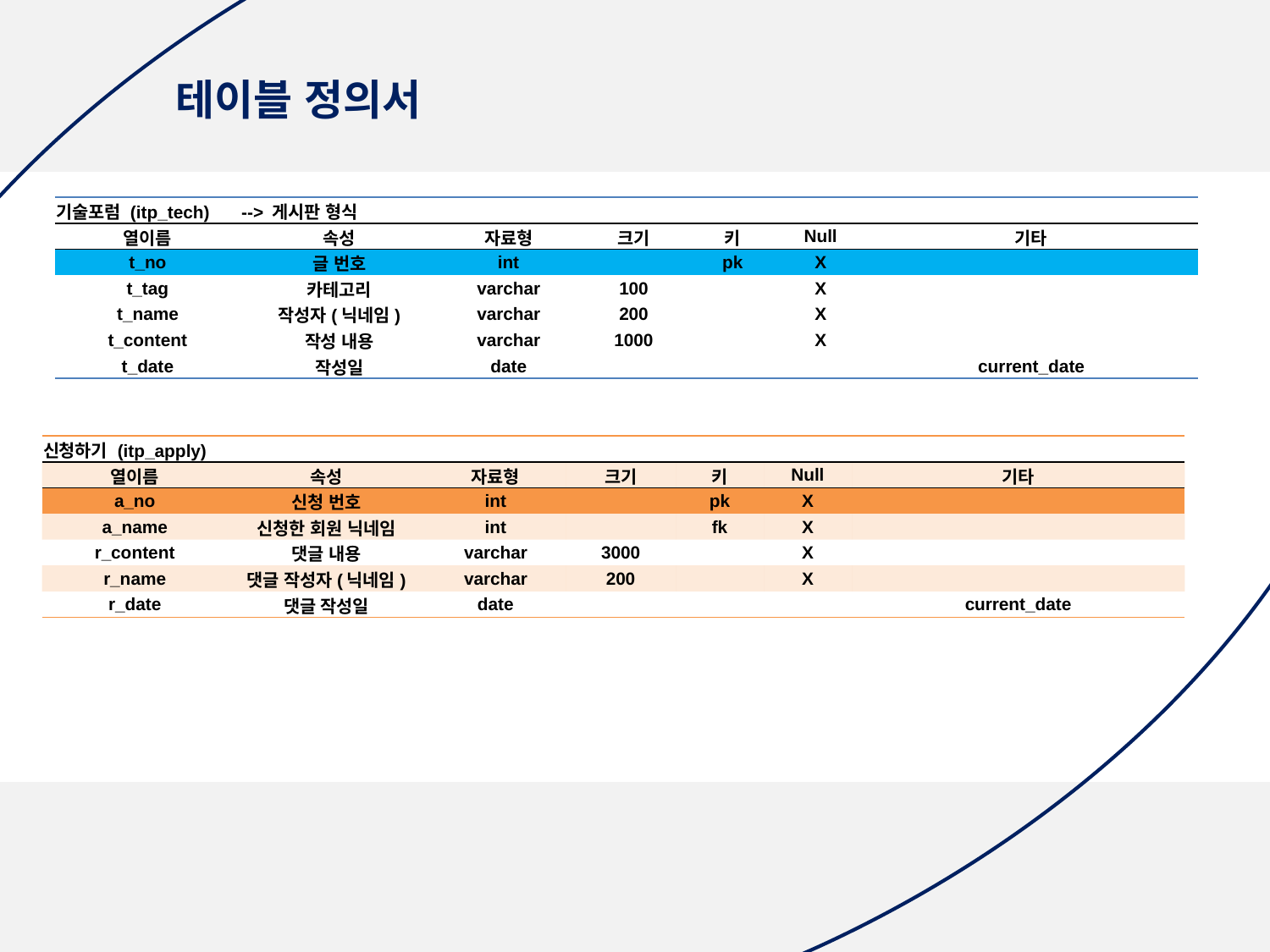

테이블 정의서
| 기술포럼 (itp\_tech) | --> 게시판 형식 |  |  |  |  |  |
| --- | --- | --- | --- | --- | --- | --- |
| 열이름 | 속성 | 자료형 | 크기 | 키 | Null | 기타 |
| t\_no | 글 번호 | int |  | pk | X |  |
| t\_tag | 카테고리 | varchar | 100 |  | X |  |
| t\_name | 작성자(닉네임) | varchar | 200 |  | X |  |
| t\_content | 작성 내용 | varchar | 1000 |  | X |  |
| t\_date | 작성일 | date |  |  |  | current\_date |
| 신청하기 (itp\_apply) |  |  |  |  |  |  |
| --- | --- | --- | --- | --- | --- | --- |
| 열이름 | 속성 | 자료형 | 크기 | 키 | Null | 기타 |
| a\_no | 신청 번호 | int |  | pk | X |  |
| a\_name | 신청한 회원 닉네임 | int |  | fk | X |  |
| r\_content | 댓글 내용 | varchar | 3000 |  | X |  |
| r\_name | 댓글 작성자(닉네임) | varchar | 200 |  | X |  |
| r\_date | 댓글 작성일 | date |  |  |  | current\_date |